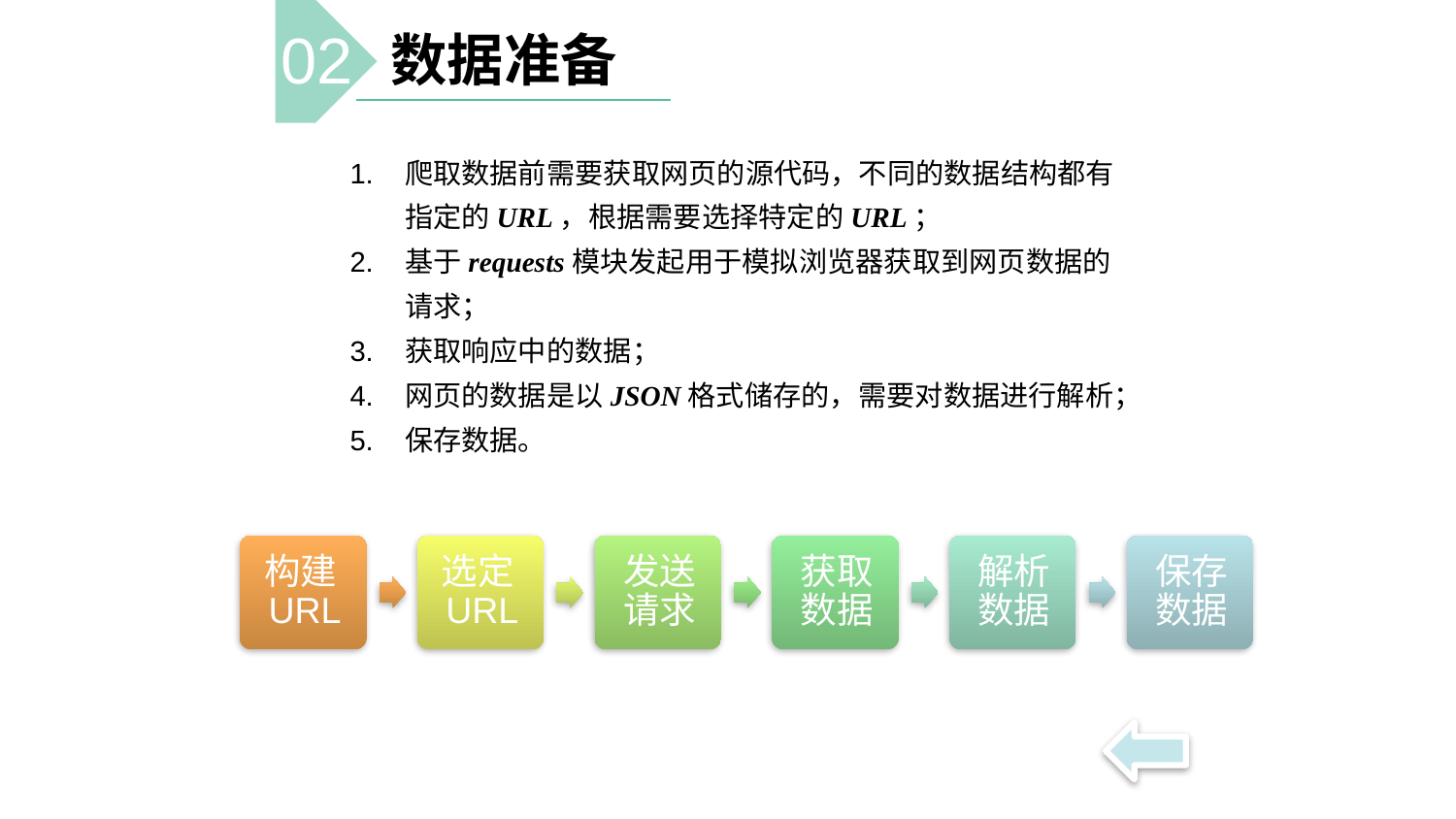

02
数据准备
爬取数据前需要获取网页的源代码，不同的数据结构都有指定的URL，根据需要选择特定的URL；
基于requests模块发起用于模拟浏览器获取到网页数据的请求；
获取响应中的数据；
网页的数据是以JSON格式储存的，需要对数据进行解析；
保存数据。
构建URL

选定URL

发送请求

获取数据

解析数据

保存数据